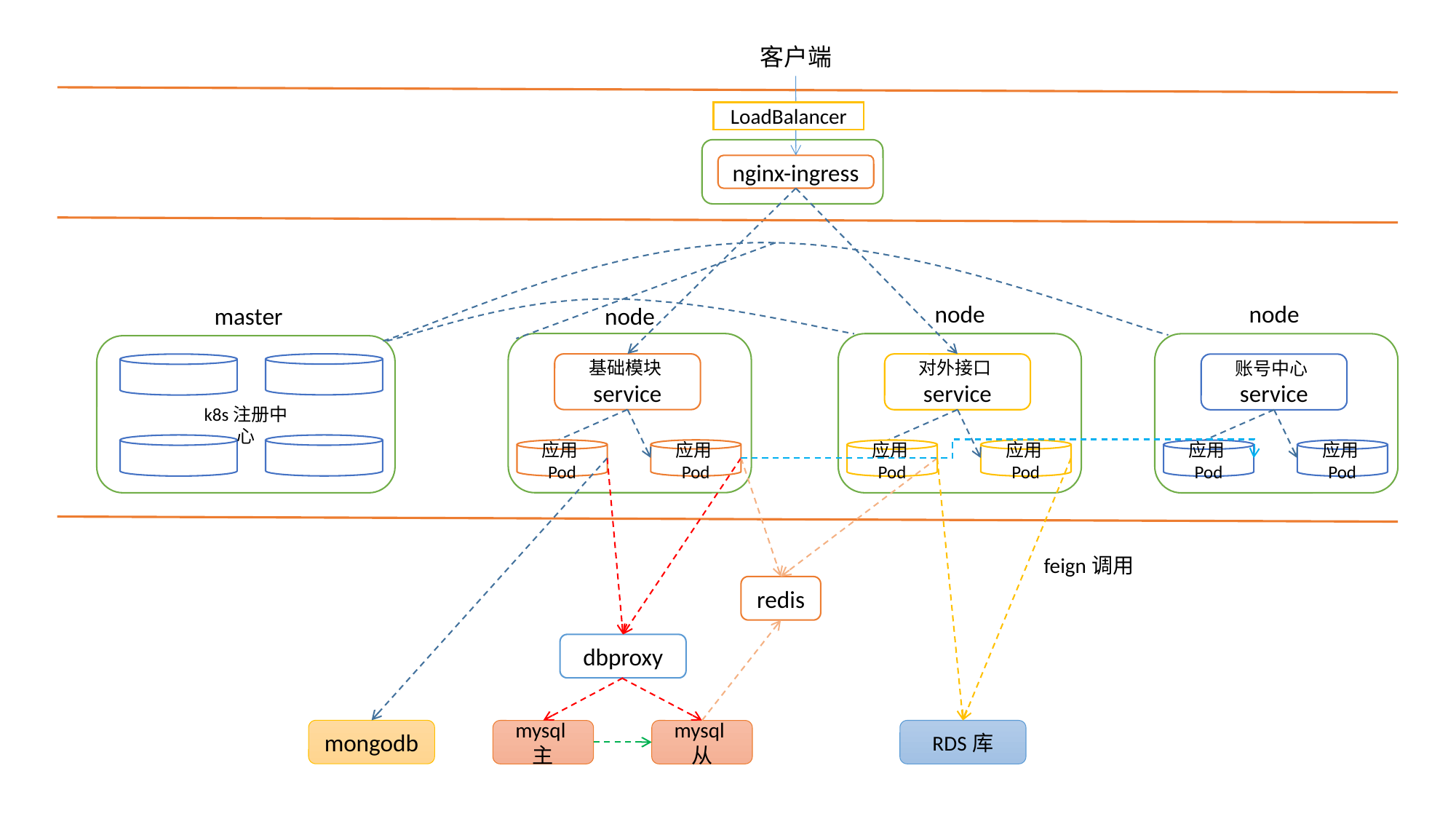

客户端
LoadBalancer

nginx-ingress

node
node
master
node

基础模块service
对外接口service

账号中心service
k8s注册中心

应用Pod
应用Pod
应用Pod
应用Pod
应用Pod
应用Pod
feign调用
redis
dbproxy
mongodb
mysql主
mysql从
RDS库